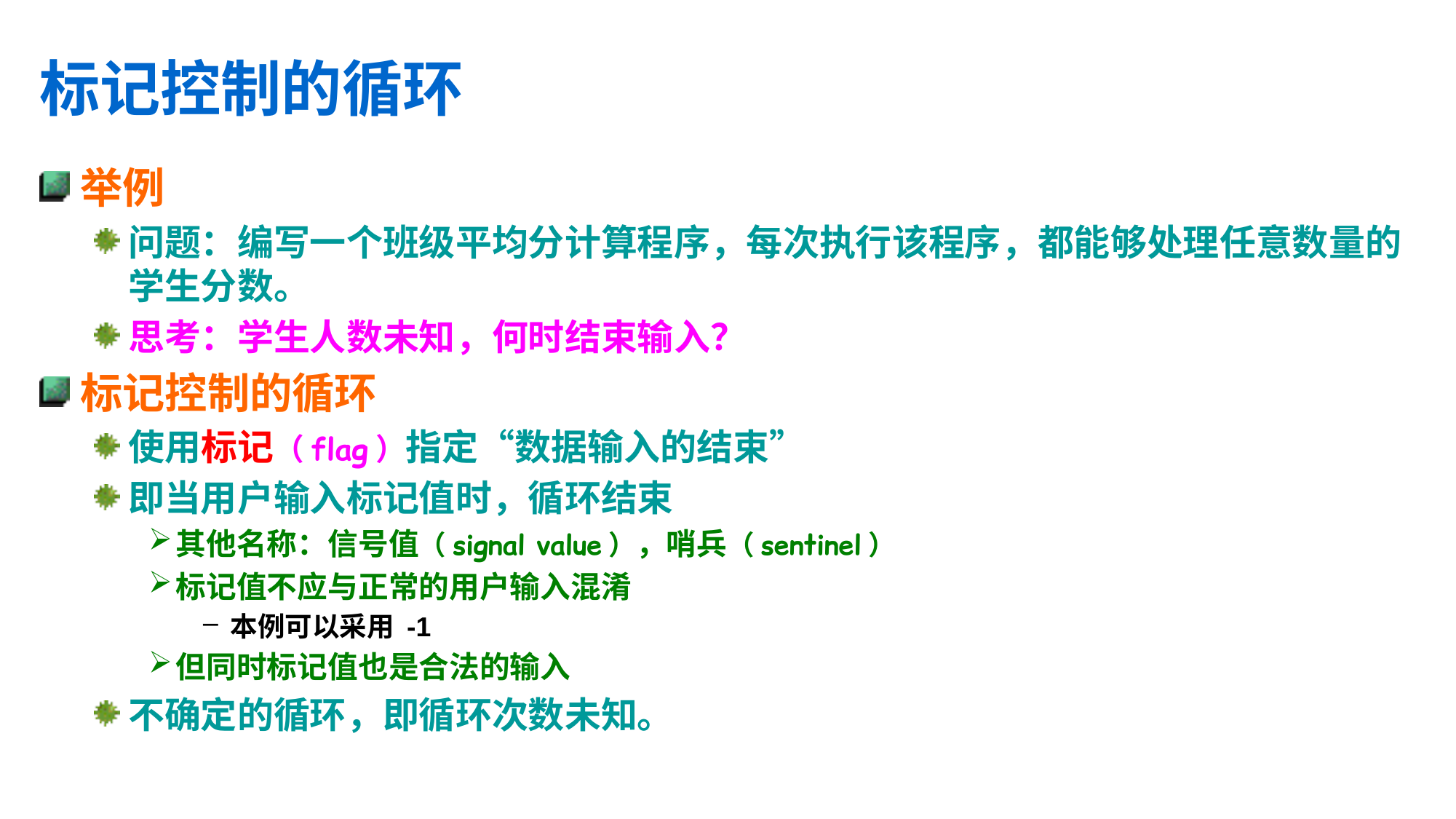

# 标记控制的循环
举例
问题：编写一个班级平均分计算程序，每次执行该程序，都能够处理任意数量的学生分数。
思考：学生人数未知，何时结束输入？
标记控制的循环
使用标记（flag）指定“数据输入的结束”
即当用户输入标记值时，循环结束
其他名称：信号值（signal value），哨兵（sentinel）
标记值不应与正常的用户输入混淆
本例可以采用 -1
但同时标记值也是合法的输入
不确定的循环，即循环次数未知。
11